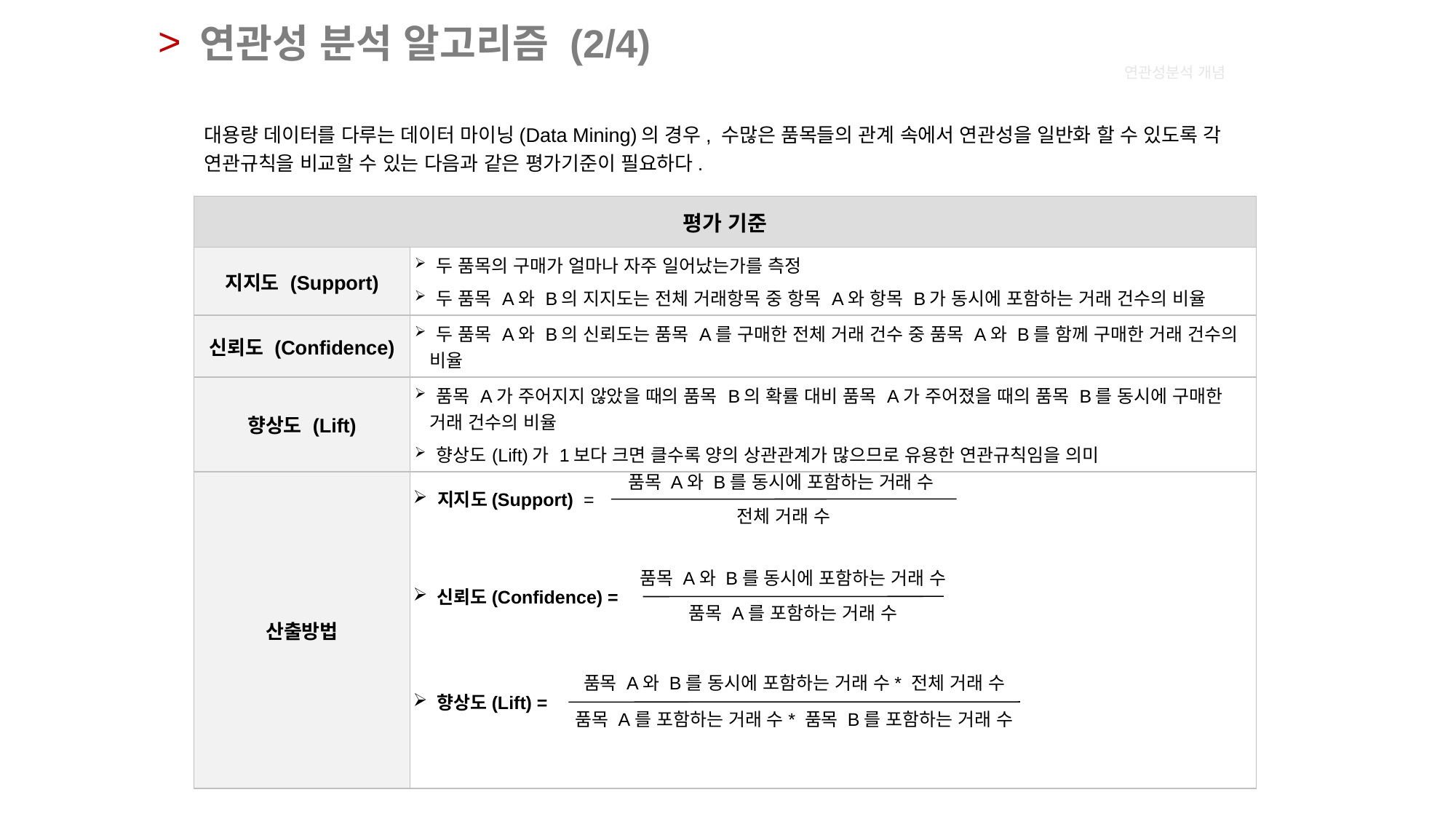

연관성 분석 알고리즘 (2/4)
연관성분석 개념
대용량 데이터를 다루는 데이터 마이닝(Data Mining)의 경우, 수많은 품목들의 관계 속에서 연관성을 일반화 할 수 있도록 각 연관규칙을 비교할 수 있는 다음과 같은 평가기준이 필요하다.
| 평가 기준 |  |
| --- | --- |
| 지지도 (Support) | 두 품목의 구매가 얼마나 자주 일어났는가를 측정 두 품목 A와 B의 지지도는 전체 거래항목 중 항목 A와 항목 B가 동시에 포함하는 거래 건수의 비율 |
| 신뢰도 (Confidence) | 두 품목 A와 B의 신뢰도는 품목 A를 구매한 전체 거래 건수 중 품목 A와 B를 함께 구매한 거래 건수의 비율 |
| 향상도 (Lift) | 품목 A가 주어지지 않았을 때의 품목 B의 확률 대비 품목 A가 주어졌을 때의 품목 B를 동시에 구매한 거래 건수의 비율 향상도(Lift)가 1보다 크면 클수록 양의 상관관계가 많으므로 유용한 연관규칙임을 의미 |
| 산출방법 |  |
품목 A와 B를 동시에 포함하는 거래 수
 지지도(Support)  =
전체 거래 수
품목 A와 B를 동시에 포함하는 거래 수
 신뢰도(Confidence) =
품목 A를 포함하는 거래 수
품목 A와 B를 동시에 포함하는 거래 수* 전체 거래 수
 향상도(Lift) =
품목 A를 포함하는 거래 수* 품목 B를 포함하는 거래 수